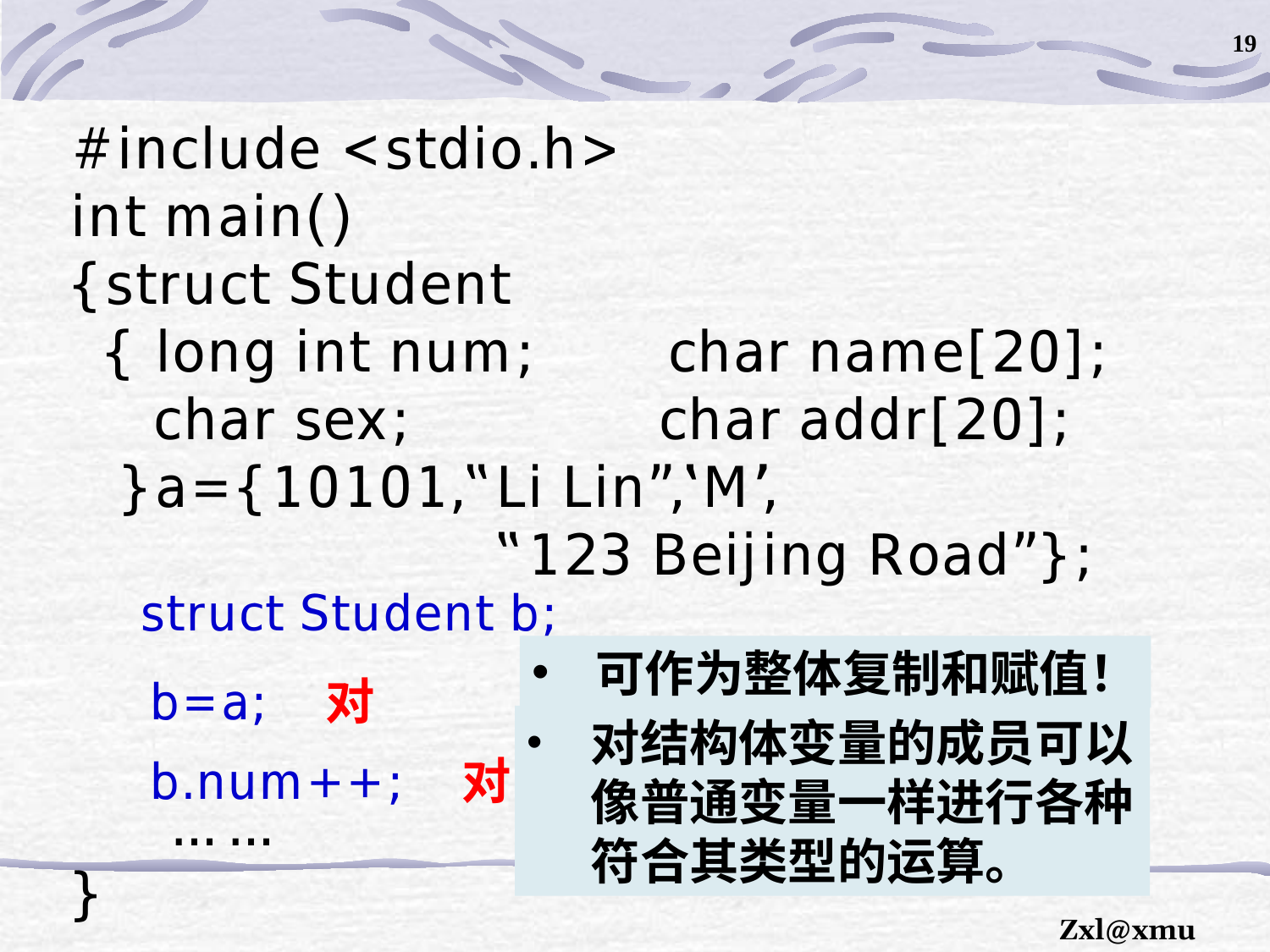

19
#include <stdio.h>
int main()
{struct Student
  { long int num;        char name[20];
     char sex;               char addr[20];
   }a={10101,“Li Lin”,‘M’,
                          “123 Beijing Road”};

      ……
}

struct Student b;
可作为整体复制和赋值！
b=a;   对
对结构体变量的成员可以像普通变量一样进行各种符合其类型的运算。
b.num++;   对